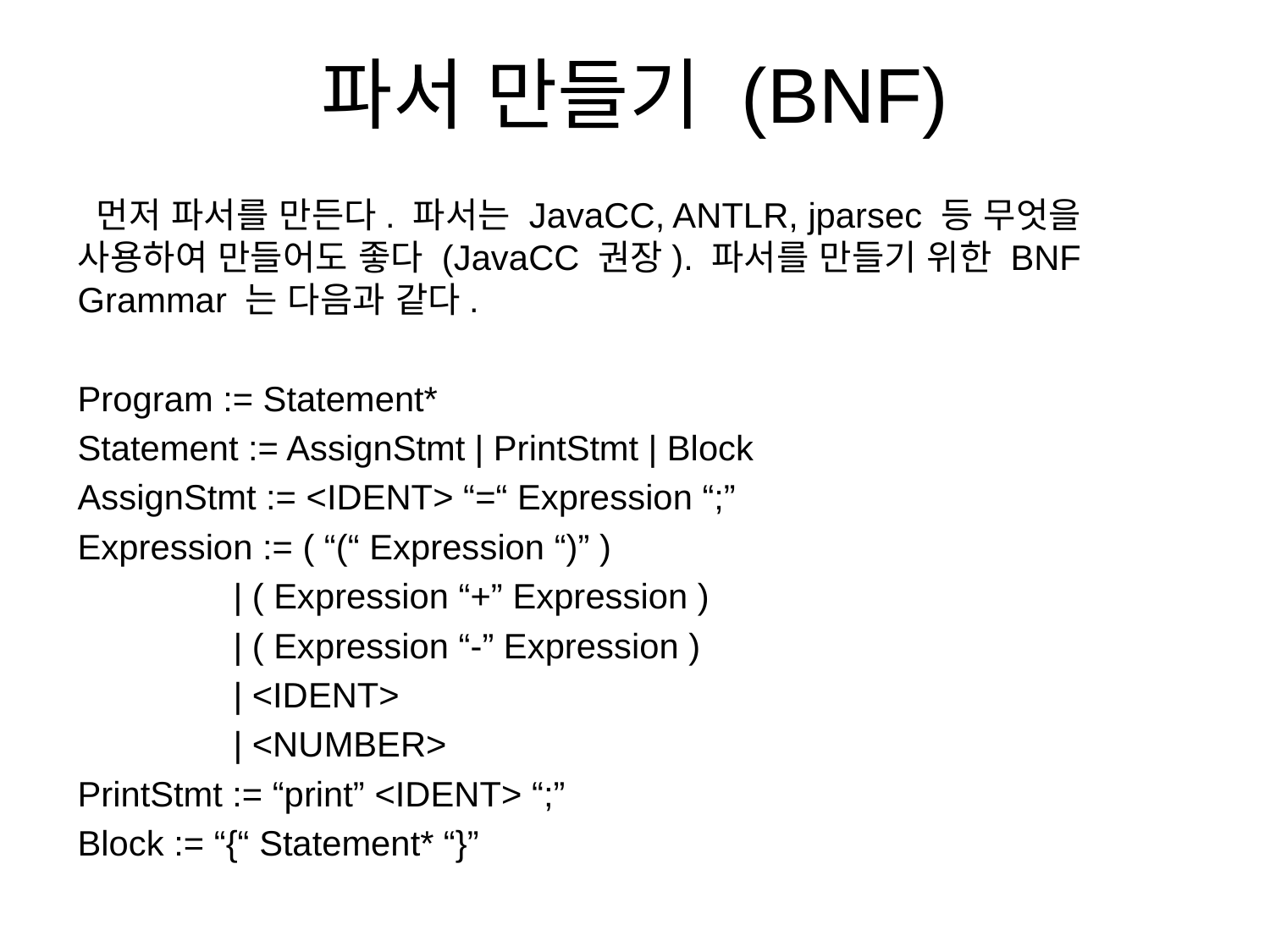

# 파서 만들기 (BNF)
 먼저 파서를 만든다. 파서는 JavaCC, ANTLR, jparsec 등 무엇을 사용하여 만들어도 좋다 (JavaCC 권장). 파서를 만들기 위한 BNF Grammar 는 다음과 같다.

Program := Statement*
Statement := AssignStmt | PrintStmt | Block
AssignStmt := <IDENT> “=“ Expression “;”
Expression := ( “(“ Expression “)” )
                | ( Expression “+” Expression )
                | ( Expression “-” Expression )
                | <IDENT>
                | <NUMBER>
PrintStmt := “print” <IDENT> “;”
Block := “{“ Statement* “}”